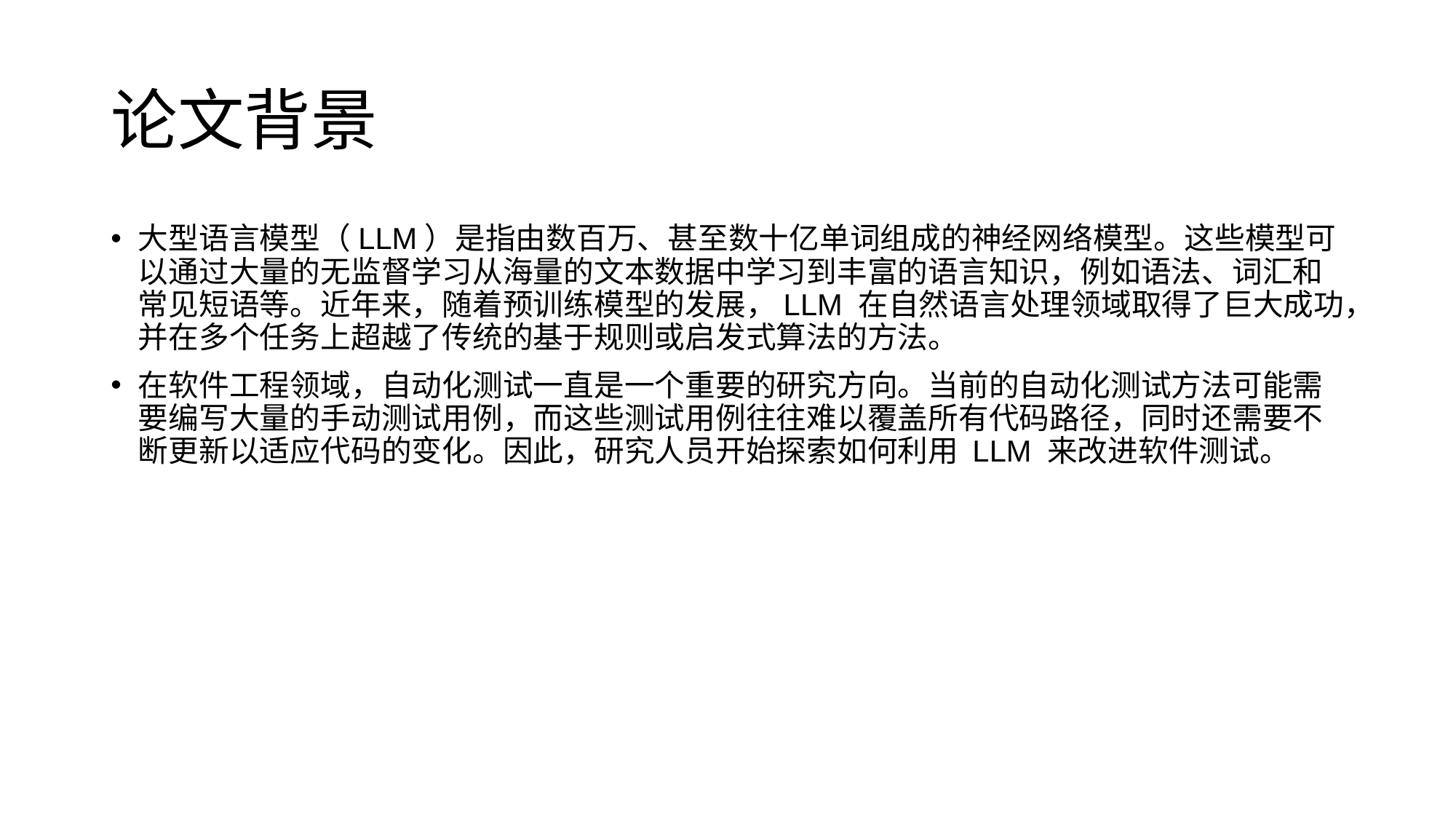

# 论文背景
大型语言模型（LLM）是指由数百万、甚至数十亿单词组成的神经网络模型。这些模型可以通过大量的无监督学习从海量的文本数据中学习到丰富的语言知识，例如语法、词汇和常见短语等。近年来，随着预训练模型的发展，LLM 在自然语言处理领域取得了巨大成功，并在多个任务上超越了传统的基于规则或启发式算法的方法。
在软件工程领域，自动化测试一直是一个重要的研究方向。当前的自动化测试方法可能需要编写大量的手动测试用例，而这些测试用例往往难以覆盖所有代码路径，同时还需要不断更新以适应代码的变化。因此，研究人员开始探索如何利用 LLM 来改进软件测试。